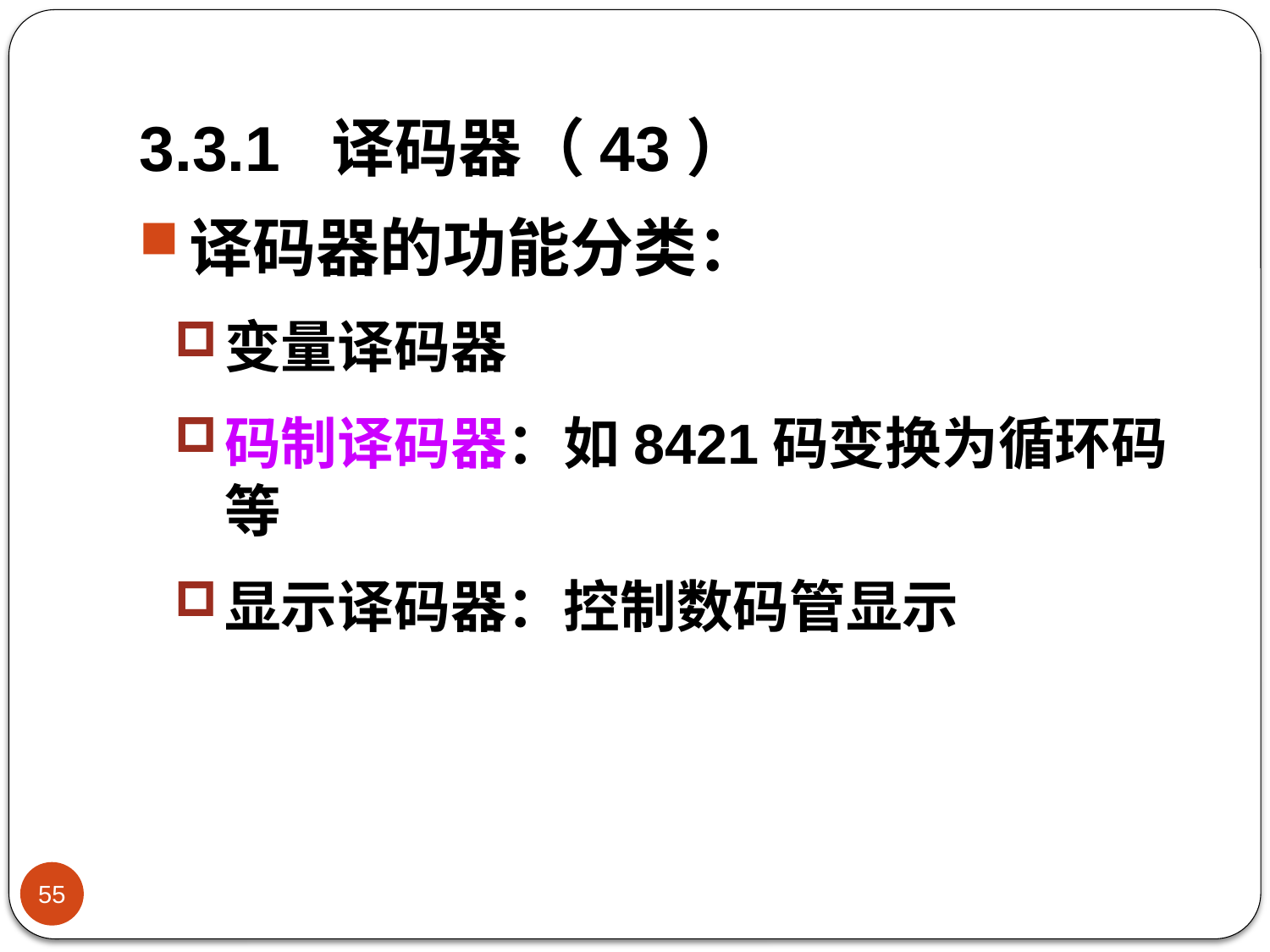

# 3.3.1  译码器（43）
译码器的功能分类：
变量译码器
码制译码器：如8421码变换为循环码等
显示译码器：控制数码管显示

55